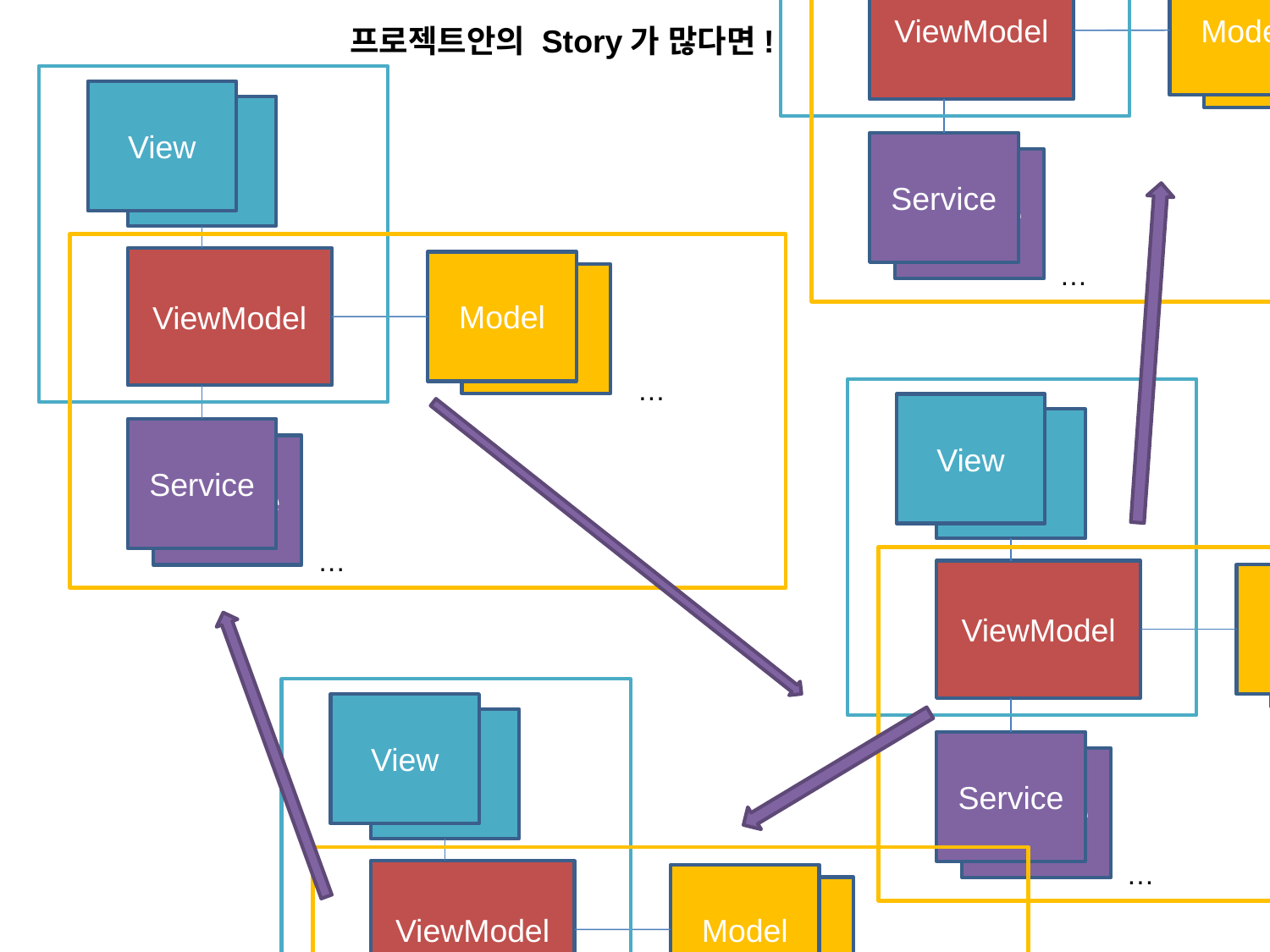

View
View

ViewModel
Model
Model
…
Service
Service
…
프로젝트안의 Story가 많다면!

View
View

ViewModel
Model
Model
…
Service
Service
…

View
View

ViewModel
Model
Model
…
Service
Service
…

View
View

ViewModel
Model
Model
…
Service
Service
…